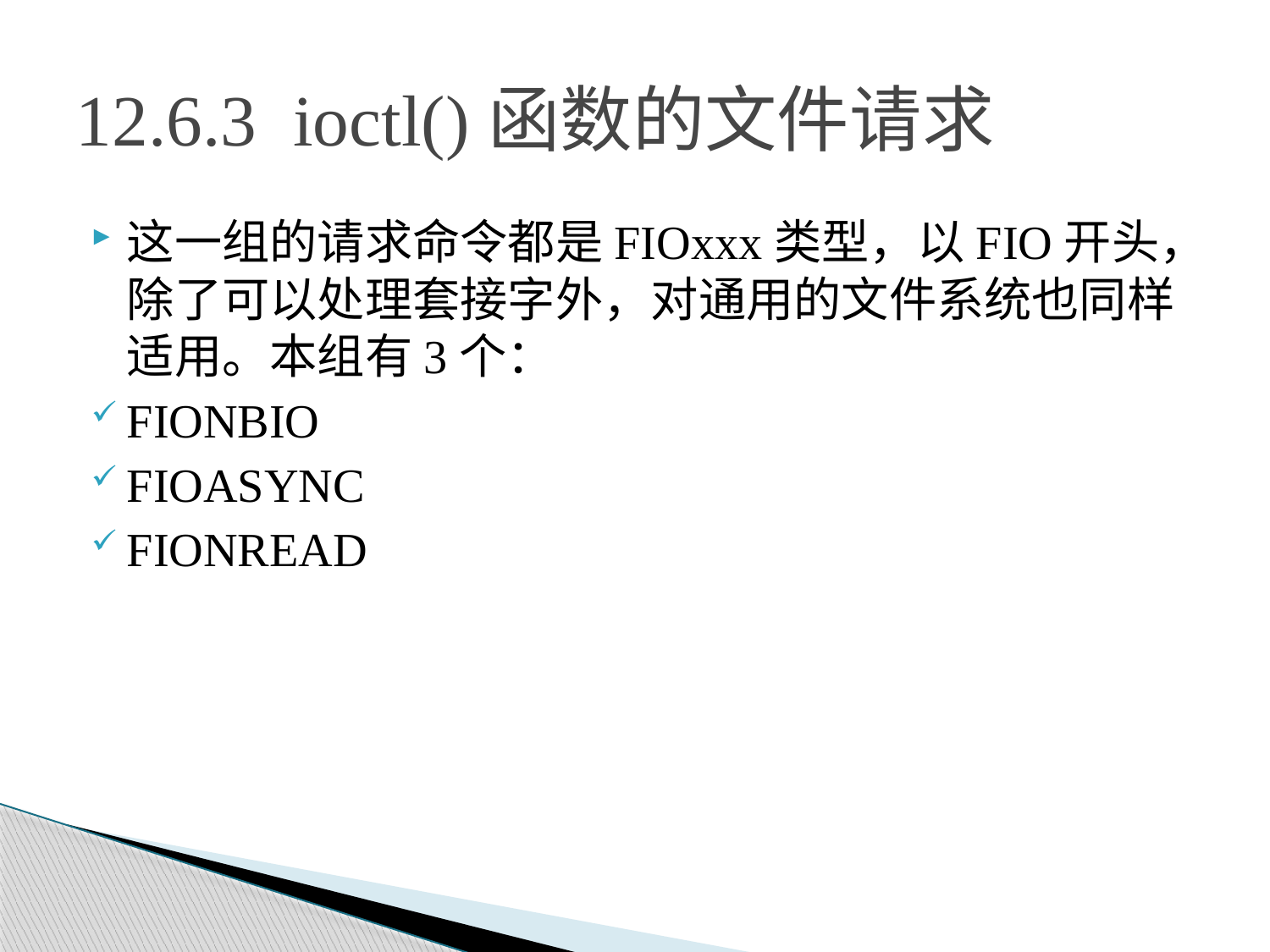

# 12.6.3  ioctl()函数的文件请求
这一组的请求命令都是FIOxxx类型，以FIO开头，除了可以处理套接字外，对通用的文件系统也同样适用。本组有3个：
FIONBIO
FIOASYNC
FIONREAD